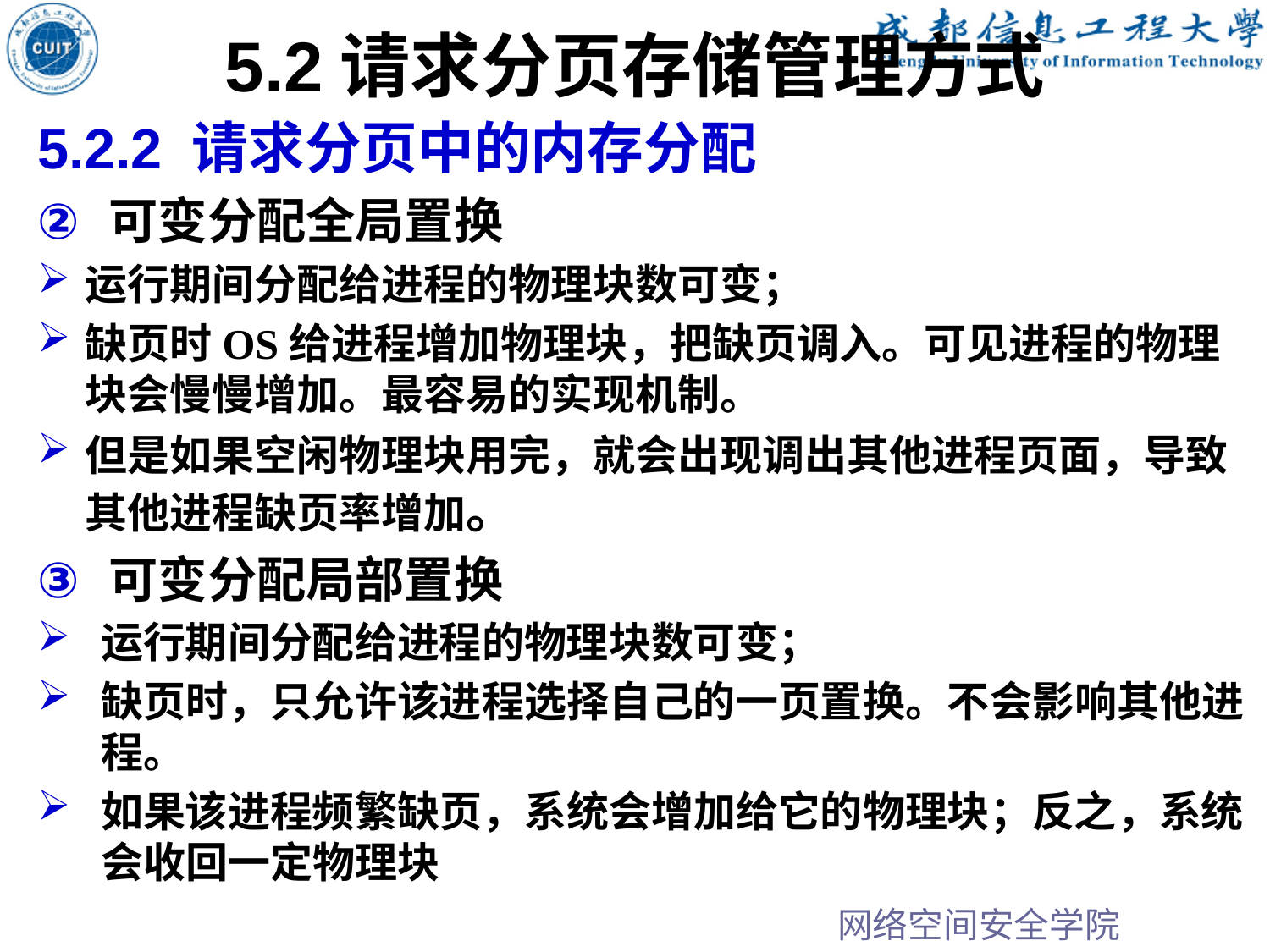

5.2请求分页存储管理方式
5.2.2 请求分页中的内存分配
可变分配全局置换
运行期间分配给进程的物理块数可变；
缺页时OS给进程增加物理块，把缺页调入。可见进程的物理块会慢慢增加。最容易的实现机制。
但是如果空闲物理块用完，就会出现调出其他进程页面，导致其他进程缺页率增加。
可变分配局部置换
运行期间分配给进程的物理块数可变；
缺页时，只允许该进程选择自己的一页置换。不会影响其他进程。
如果该进程频繁缺页，系统会增加给它的物理块；反之，系统会收回一定物理块